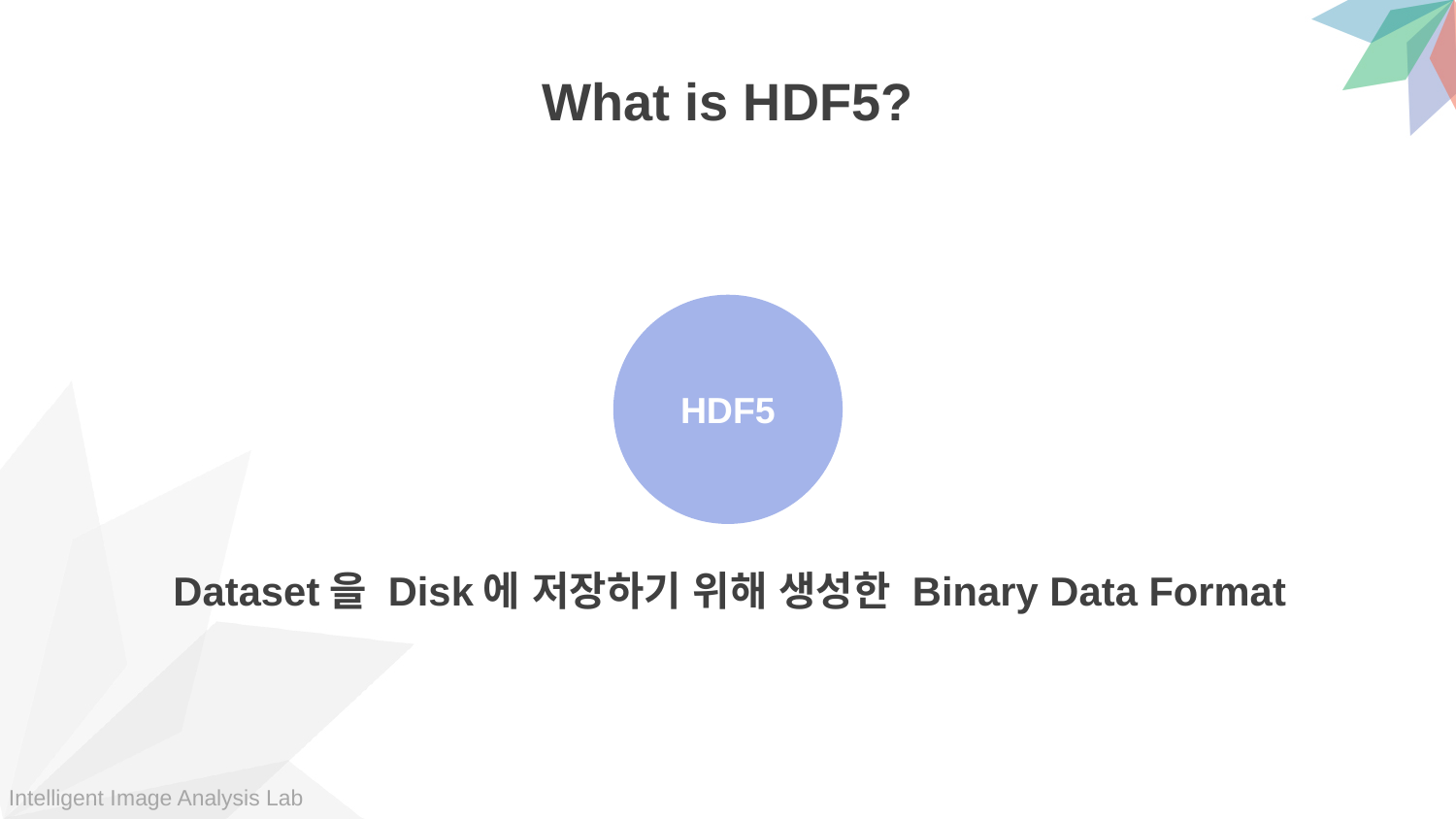

What is HDF5?
HDF5
Dataset을 Disk에 저장하기 위해 생성한 Binary Data Format